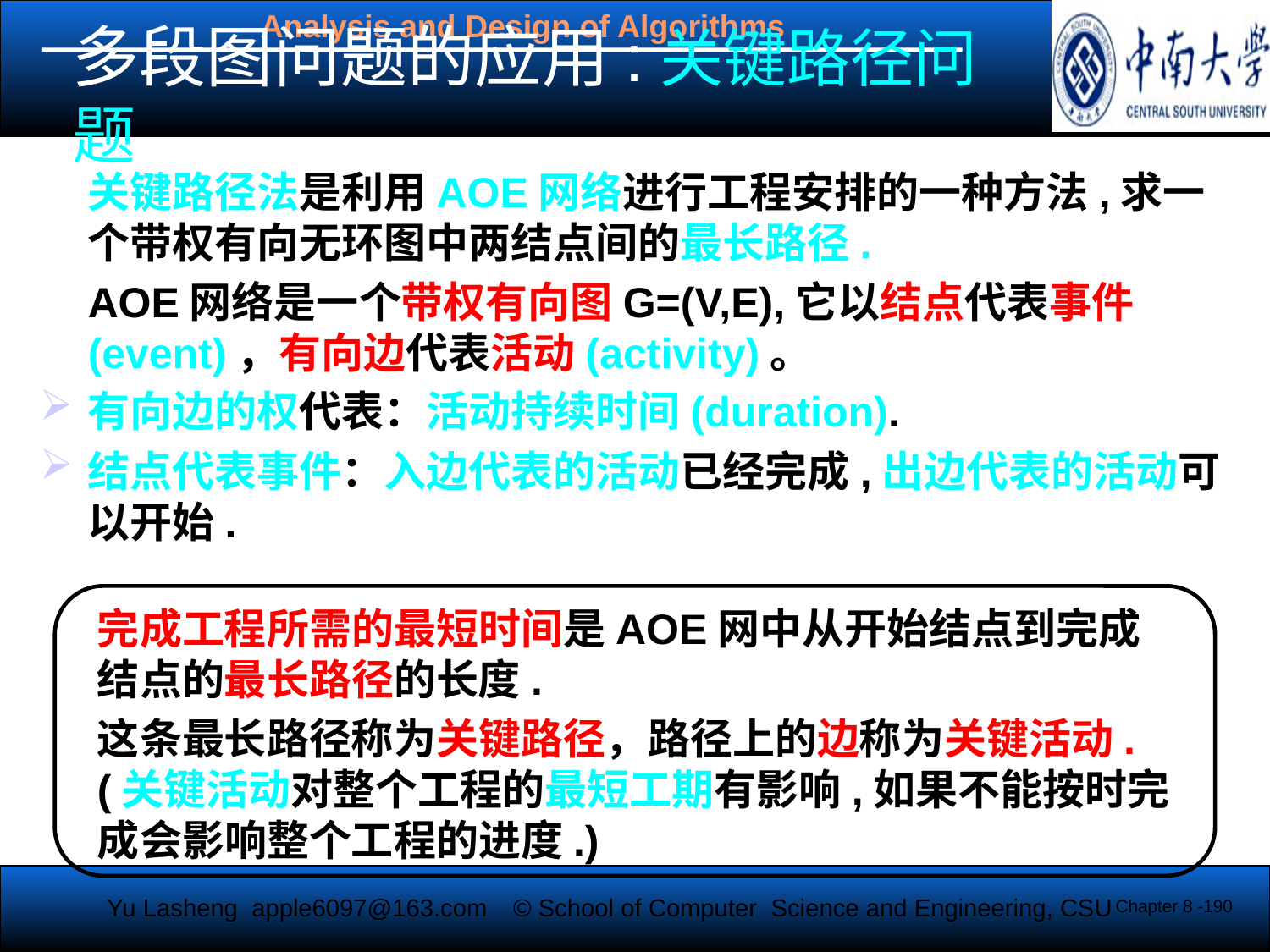

# 多段图问题的应用:关键路径问题
	关键路径法是利用AOE网络进行工程安排的一种方法,求一个带权有向无环图中两结点间的最长路径.
	AOE网络是一个带权有向图G=(V,E),它以结点代表事件(event)，有向边代表活动(activity)。
有向边的权代表：活动持续时间(duration).
结点代表事件：入边代表的活动已经完成,出边代表的活动可以开始.

完成工程所需的最短时间是AOE网中从开始结点到完成结点的最长路径的长度.
这条最长路径称为关键路径，路径上的边称为关键活动. (关键活动对整个工程的最短工期有影响,如果不能按时完成会影响整个工程的进度.)
Chapter 8 -190